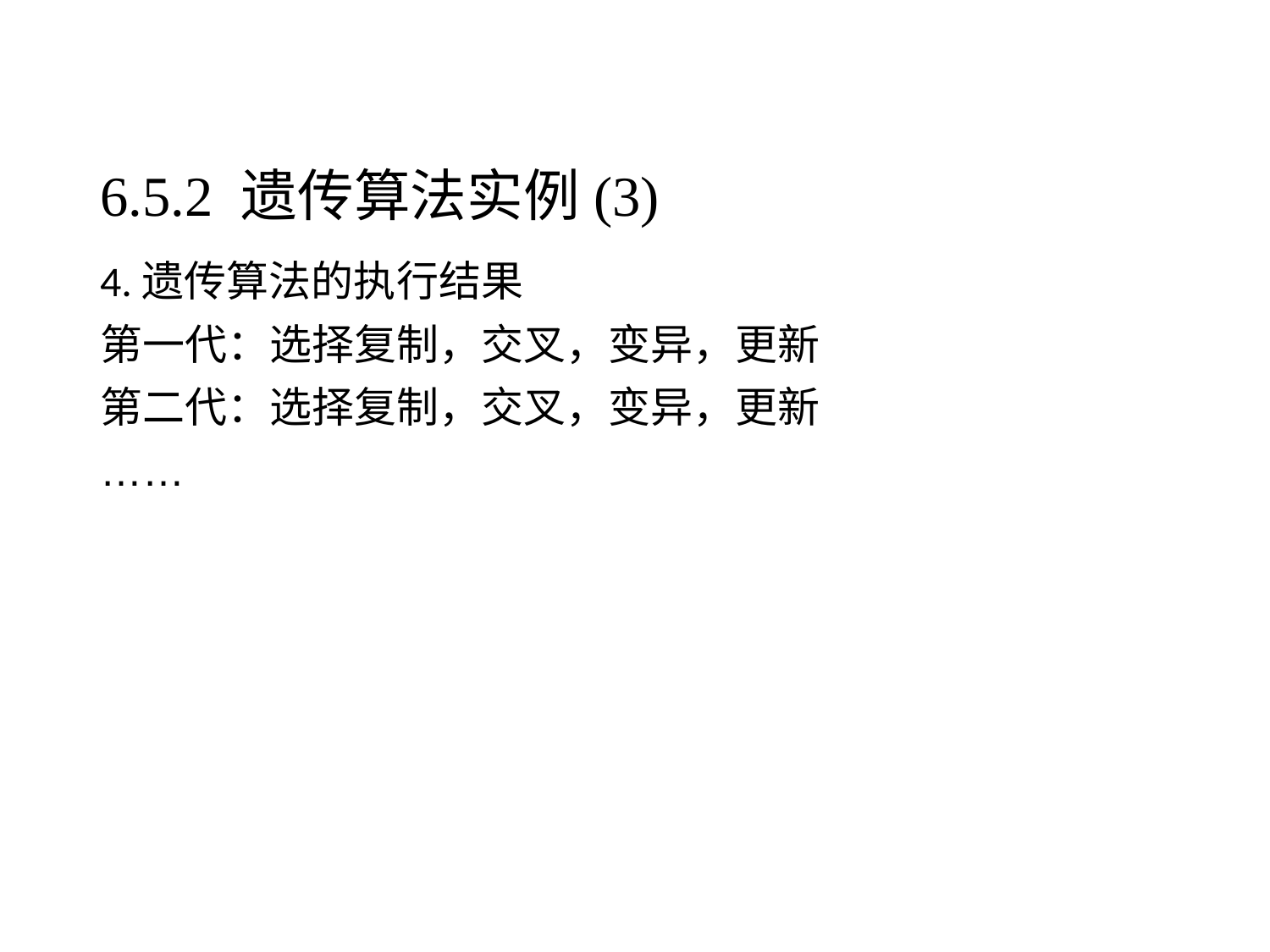

# 6.5.2 遗传算法实例(3)
4.遗传算法的执行结果
第一代：选择复制，交叉，变异，更新
第二代：选择复制，交叉，变异，更新
……